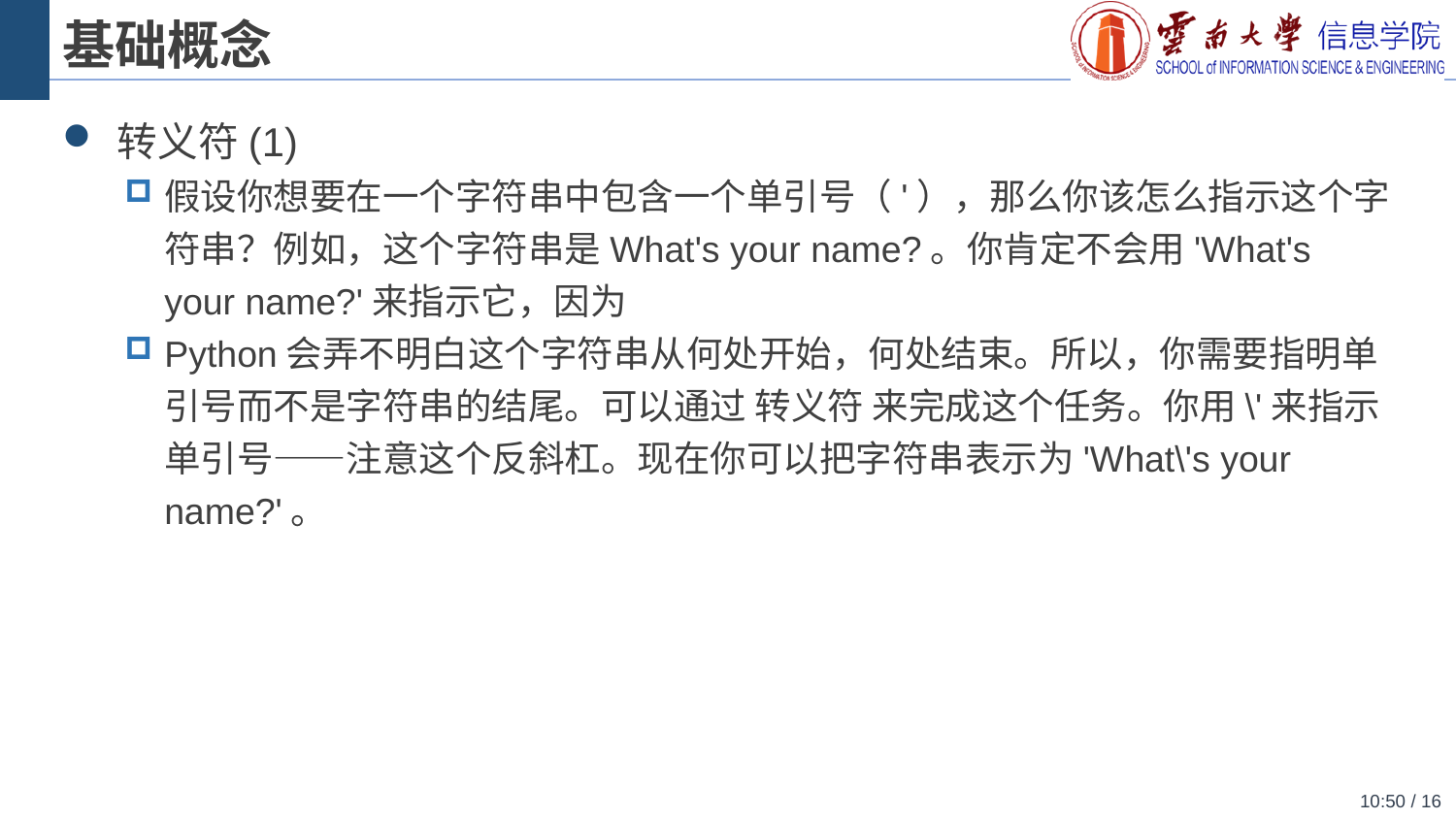

# 基础概念
转义符(1)
假设你想要在一个字符串中包含一个单引号（'），那么你该怎么指示这个字符串？例如，这个字符串是What's your name?。你肯定不会用'What's your name?'来指示它，因为
Python会弄不明白这个字符串从何处开始，何处结束。所以，你需要指明单引号而不是字符串的结尾。可以通过 转义符 来完成这个任务。你用\'来指示单引号——注意这个反斜杠。现在你可以把字符串表示为'What\'s your name?'。